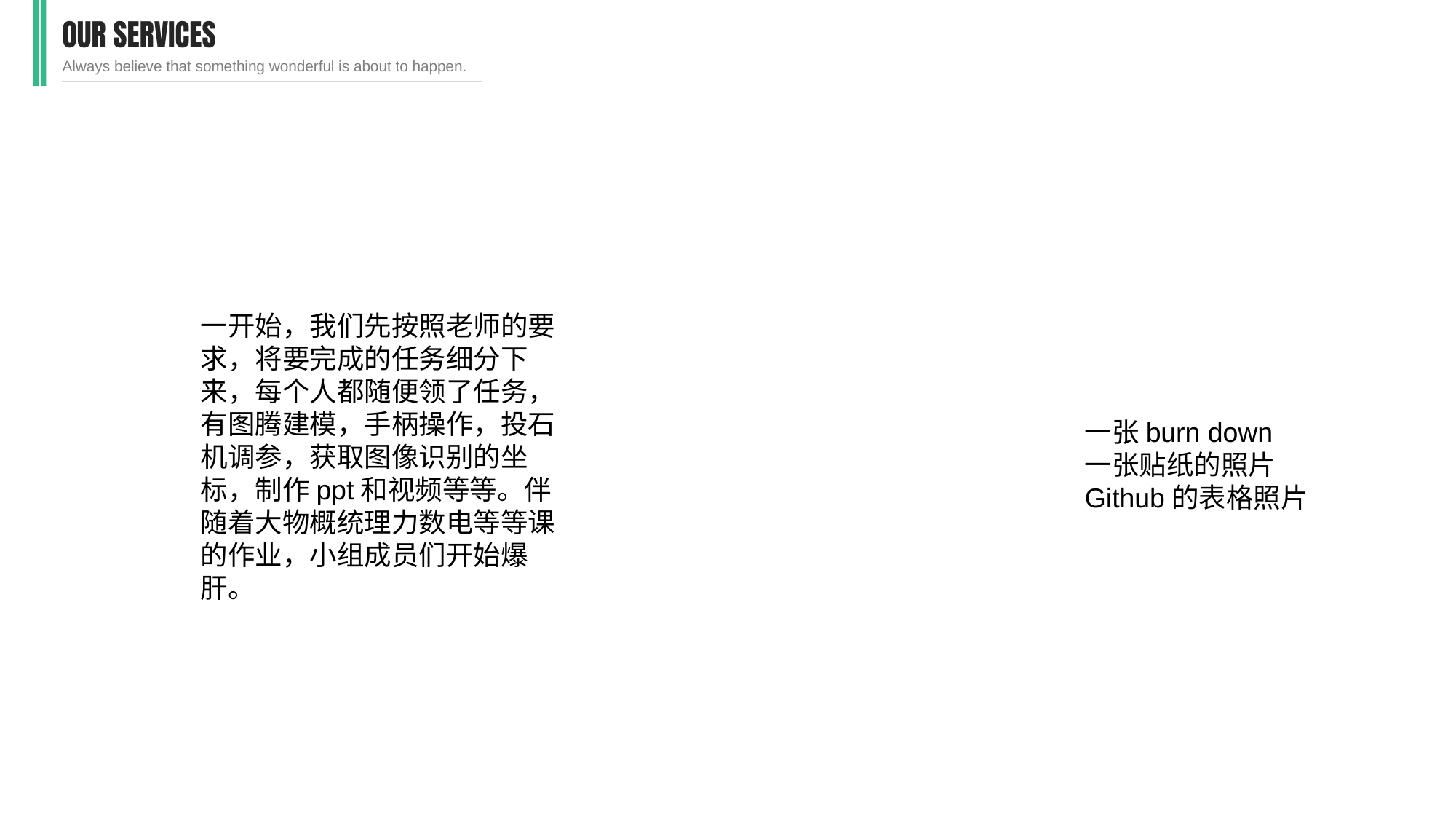

OUR SERVICES
Always believe that something wonderful is about to happen.

一开始，我们先按照老师的要求，将要完成的任务细分下来，每个人都随便领了任务，有图腾建模，手柄操作，投石机调参，获取图像识别的坐标，制作ppt和视频等等。伴随着大物概统理力数电等等课的作业，小组成员们开始爆肝。
一张burn down
一张贴纸的照片
Github的表格照片